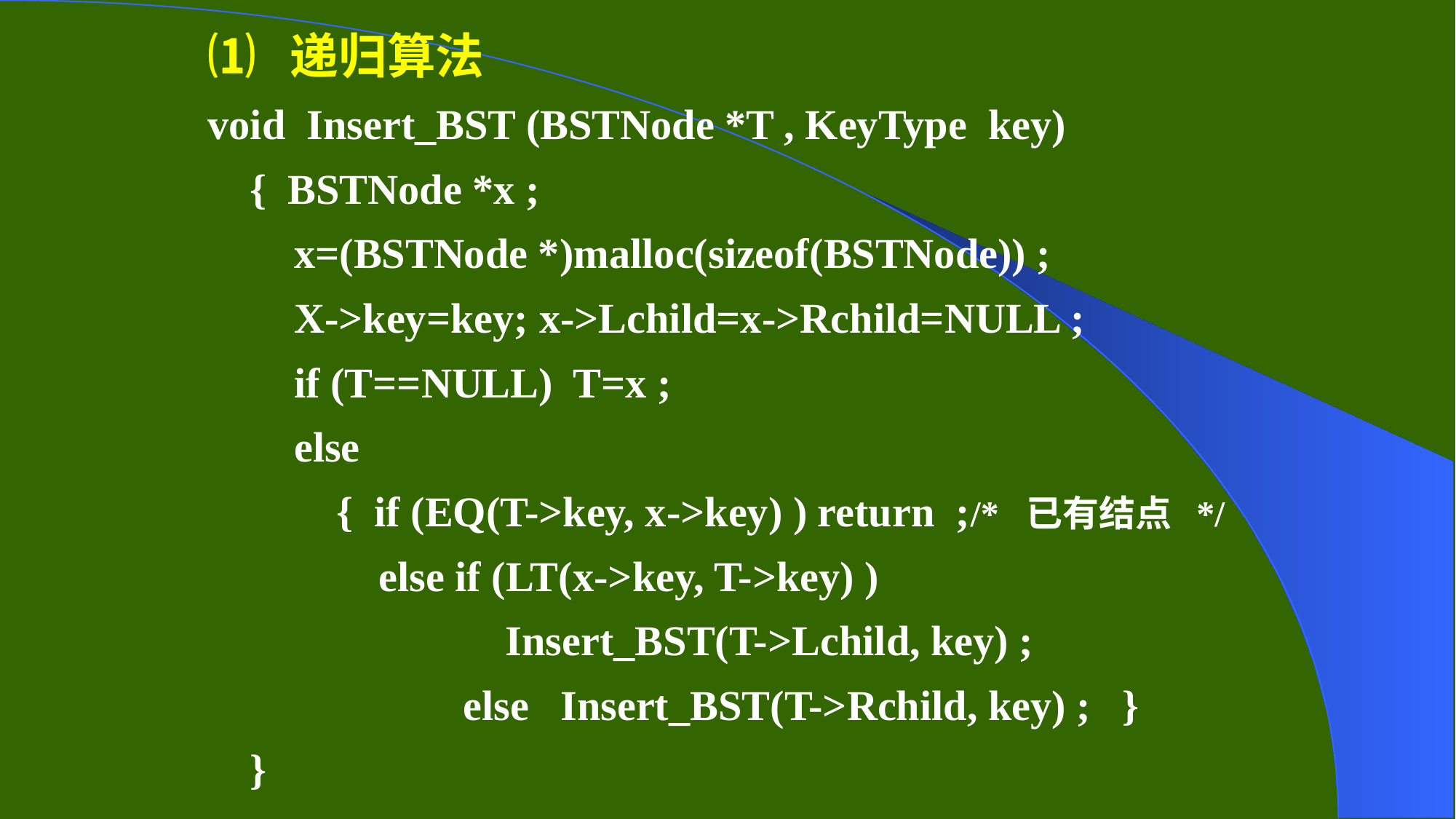

⑴  递归算法
void  Insert_BST (BSTNode *T , KeyType  key)
{  BSTNode *x ;
x=(BSTNode *)malloc(sizeof(BSTNode)) ;
X->key=key; x->Lchild=x->Rchild=NULL ;
if (T==NULL)  T=x ;
else
{  if (EQ(T->key, x->key) ) return  ;/*  已有结点  */
else if (LT(x->key, T->key) )
            Insert_BST(T->Lchild, key) ;
        else   Insert_BST(T->Rchild, key) ;   }
}